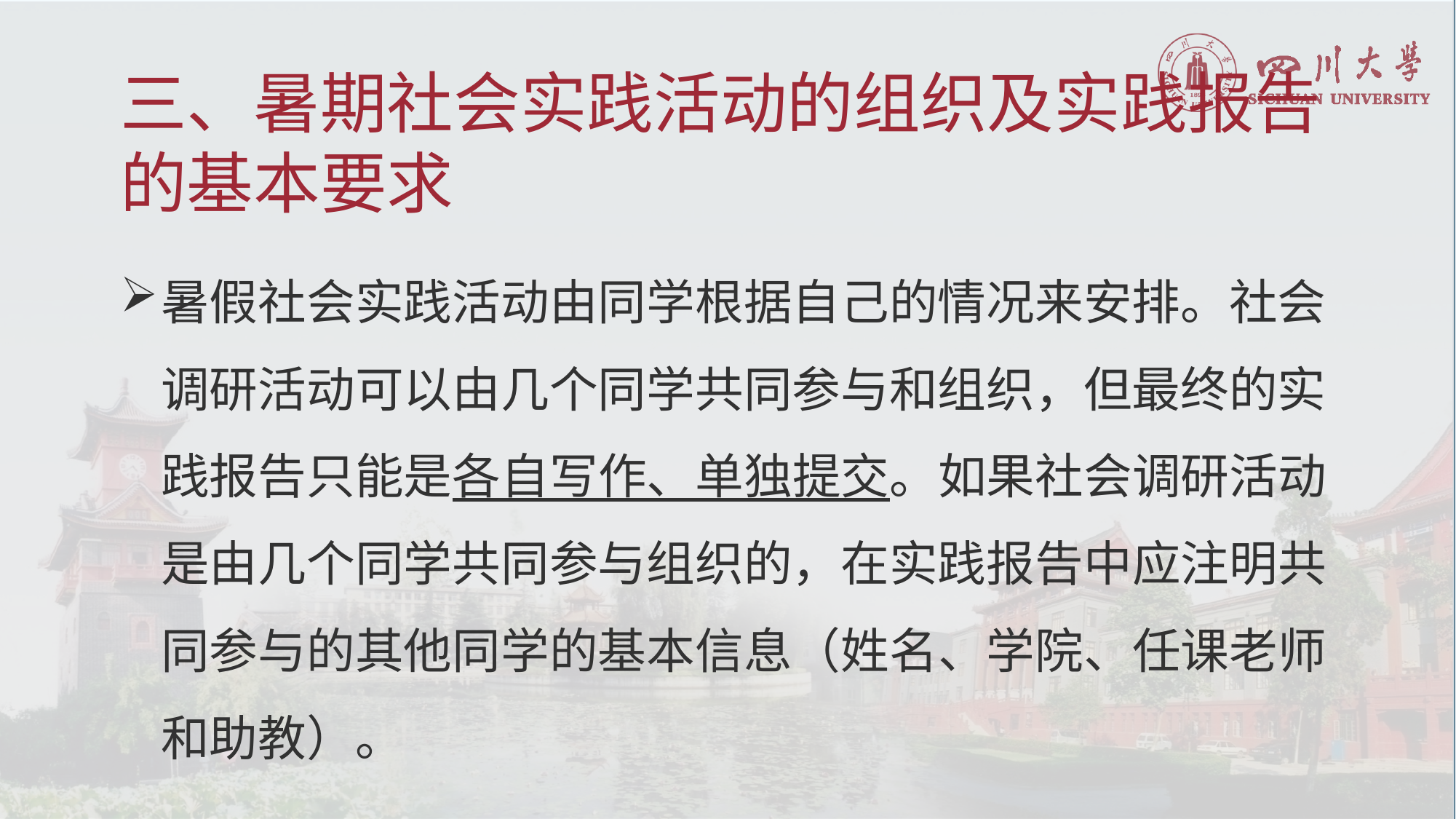

# 三、暑期社会实践活动的组织及实践报告的基本要求
暑假社会实践活动由同学根据自己的情况来安排。社会调研活动可以由几个同学共同参与和组织，但最终的实践报告只能是各自写作、单独提交。如果社会调研活动是由几个同学共同参与组织的，在实践报告中应注明共同参与的其他同学的基本信息（姓名、学院、任课老师和助教）。